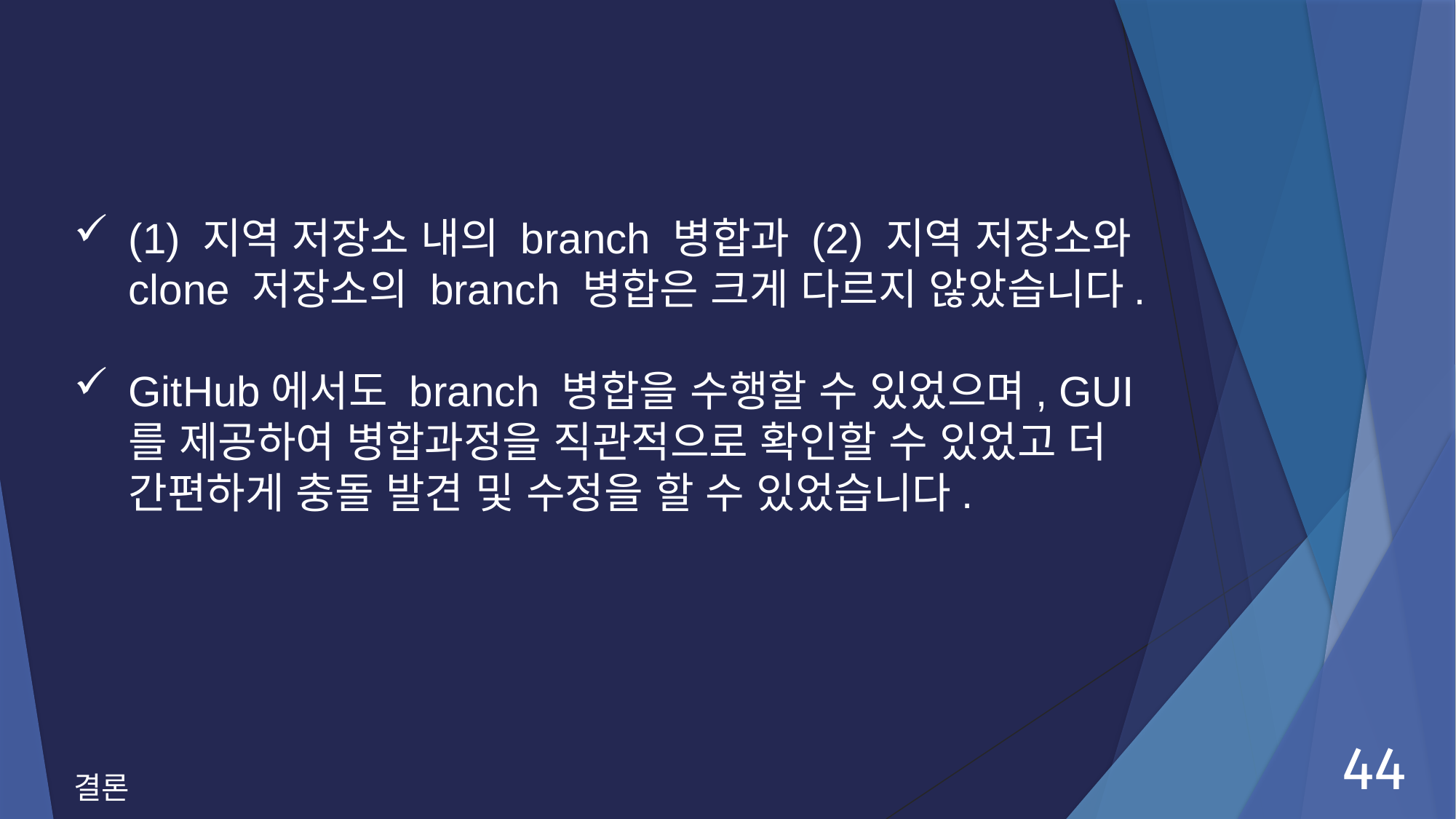

(1) 지역 저장소 내의 branch 병합과 (2) 지역 저장소와 clone 저장소의 branch 병합은 크게 다르지 않았습니다.

GitHub에서도 branch 병합을 수행할 수 있었으며, GUI를 제공하여 병합과정을 직관적으로 확인할 수 있었고 더 간편하게 충돌 발견 및 수정을 할 수 있었습니다.

44
결론